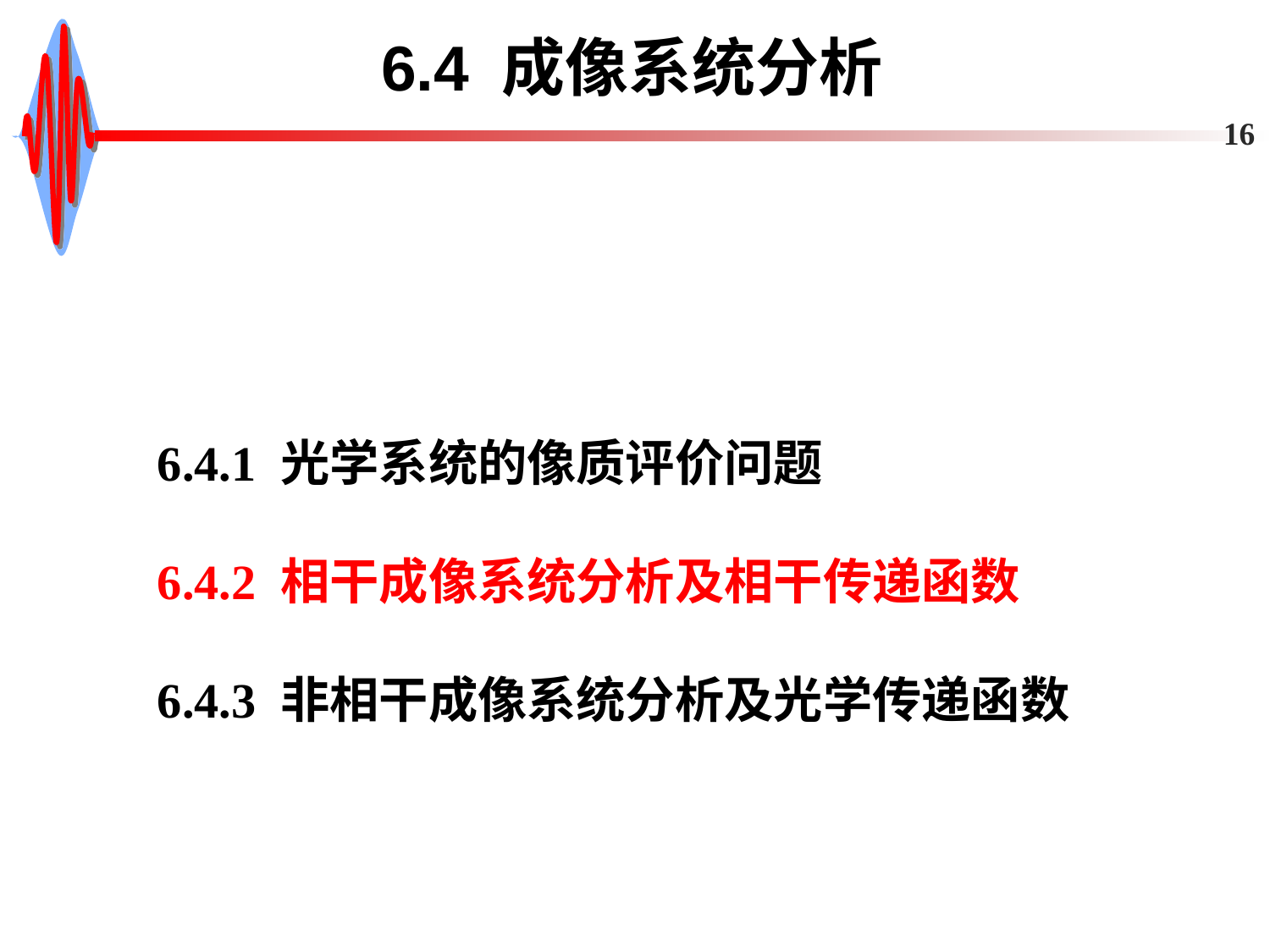

# 6.4 成像系统分析
16
6.4.1 光学系统的像质评价问题
6.4.2 相干成像系统分析及相干传递函数
6.4.3 非相干成像系统分析及光学传递函数